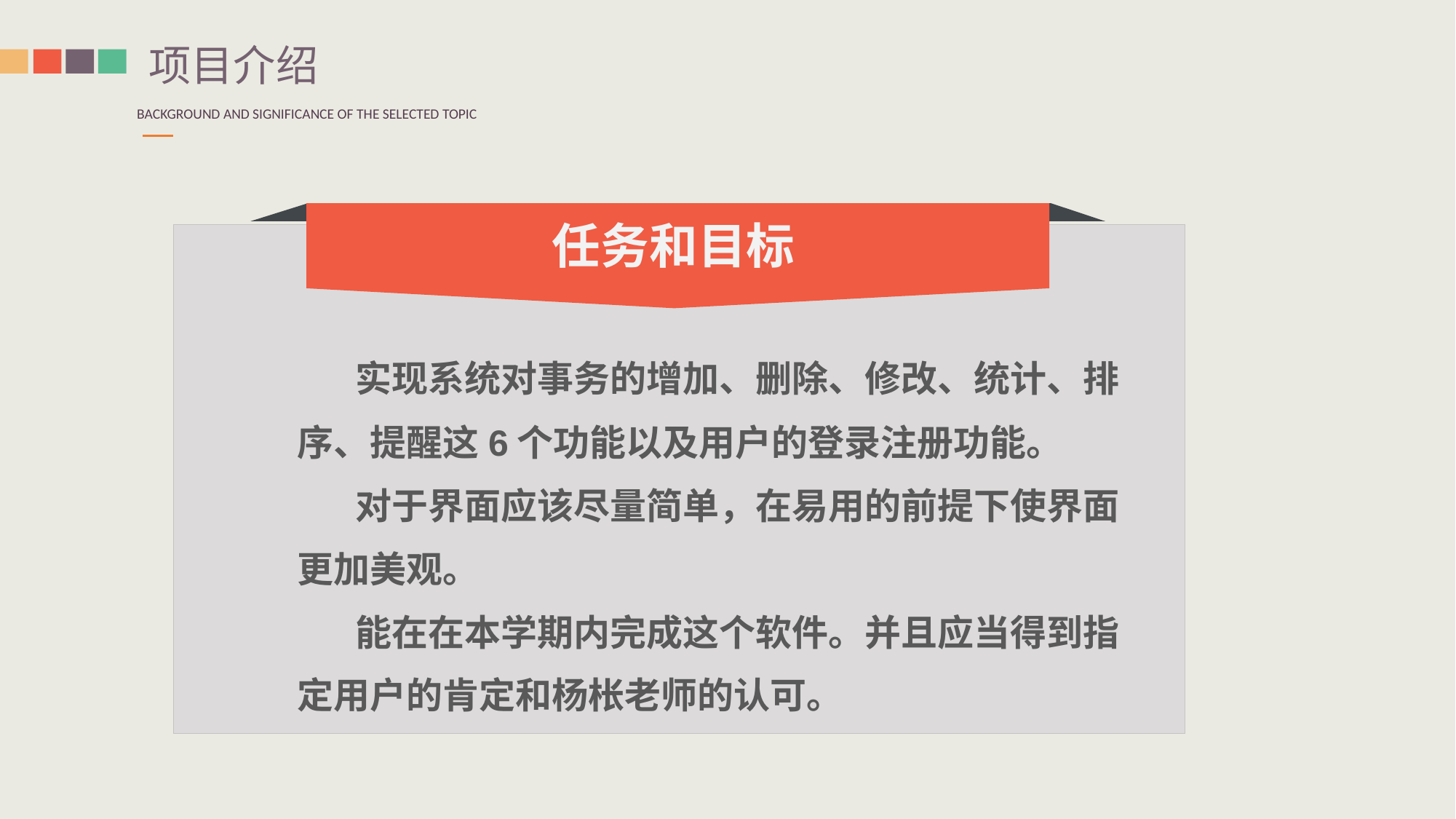

项目介绍
BACKGROUND AND SIGNIFICANCE OF THE SELECTED TOPIC

任务和目标
      实现系统对事务的增加、删除、修改、统计、排序、提醒这6个功能以及用户的登录注册功能。
      对于界面应该尽量简单，在易用的前提下使界面更加美观。
      能在在本学期内完成这个软件。并且应当得到指定用户的肯定和杨枨老师的认可。